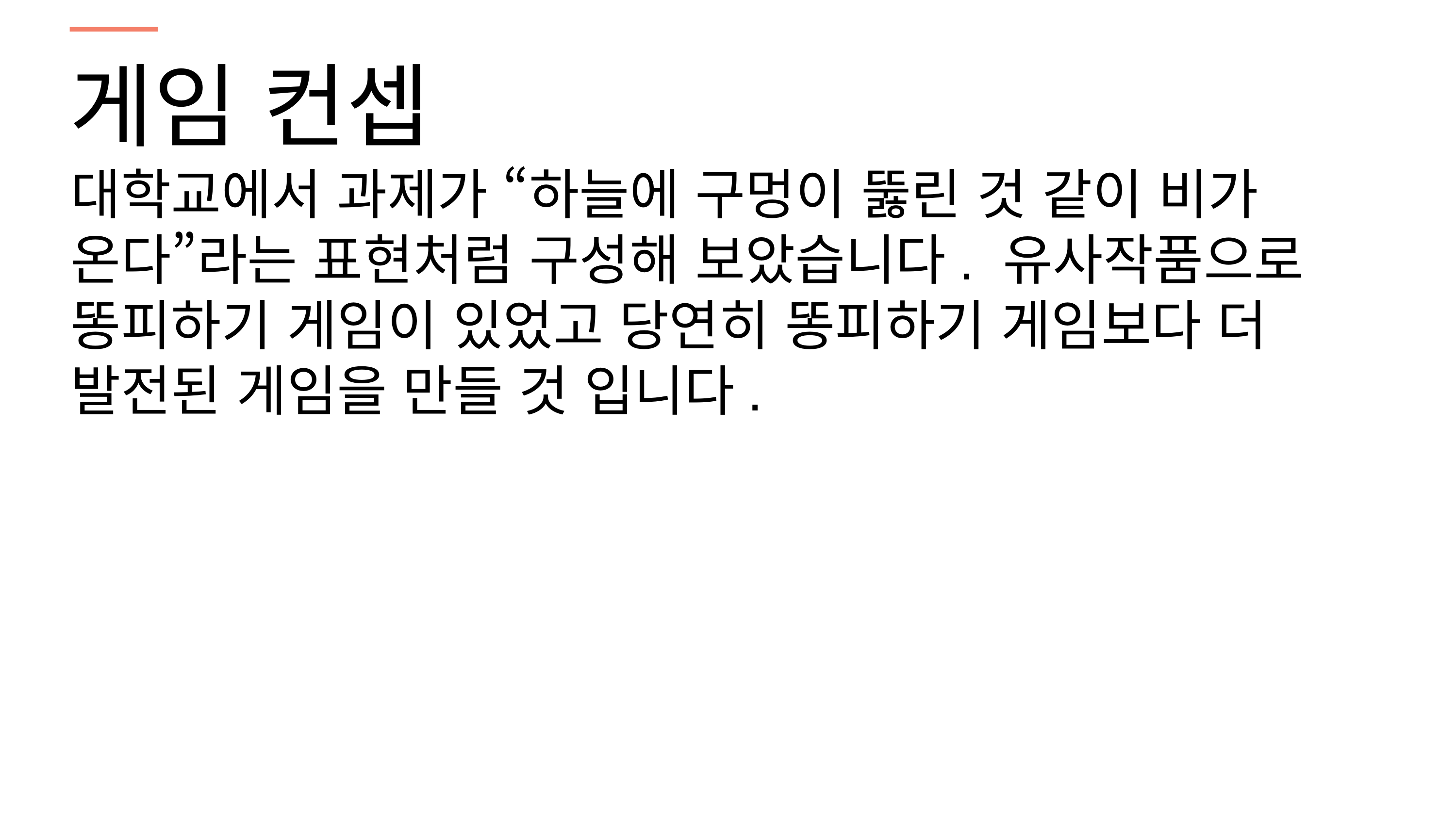

게임 컨셉
대학교에서 과제가 “하늘에 구멍이 뚫린 것 같이 비가 온다”라는 표현처럼 구성해 보았습니다. 유사작품으로 똥피하기 게임이 있었고 당연히 똥피하기 게임보다 더 발전된 게임을 만들 것 입니다.